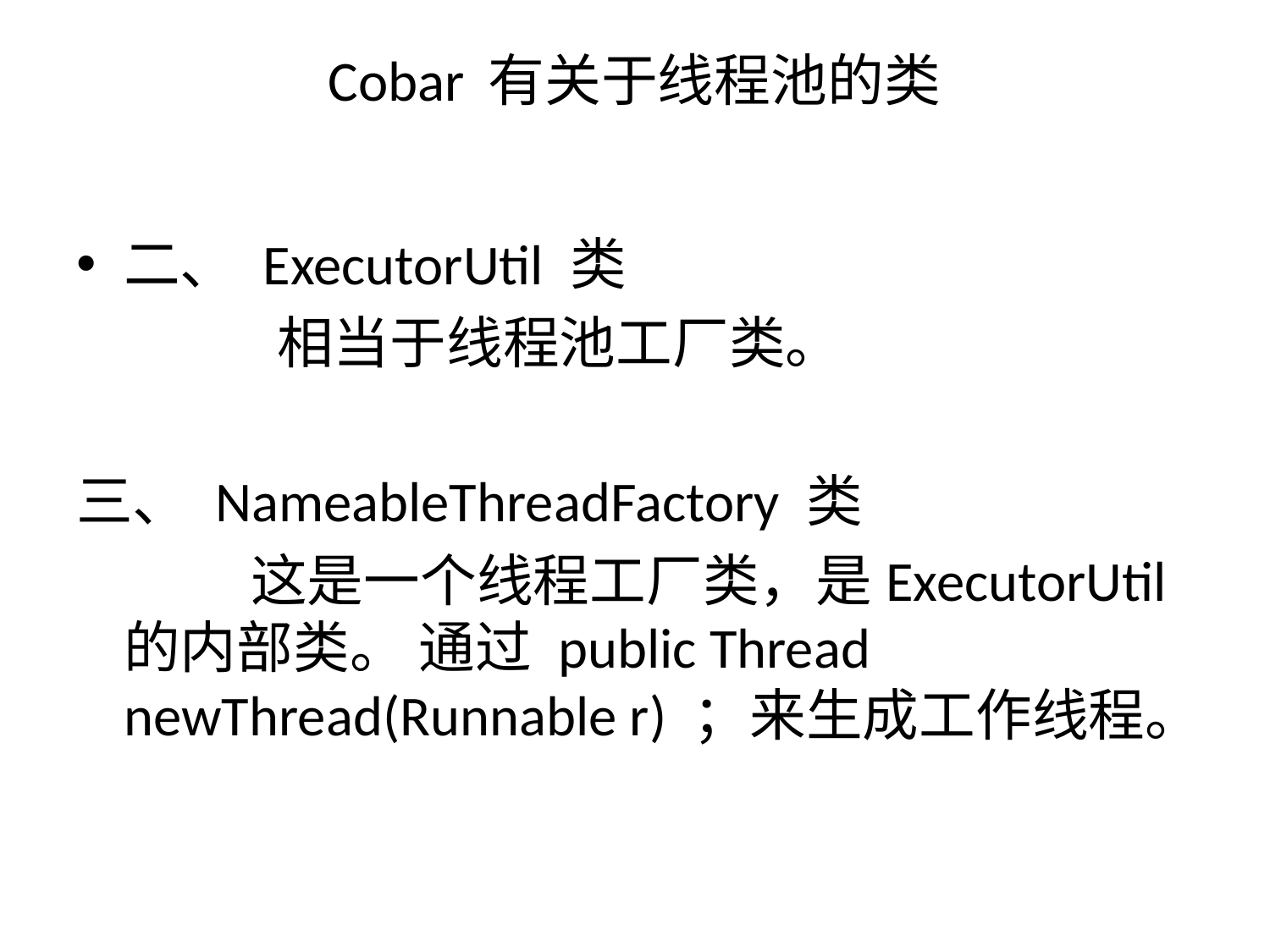

# Cobar 有关于线程池的类
二、 ExecutorUtil 类
  		 相当于线程池工厂类。

三、 NameableThreadFactory 类
		这是一个线程工厂类，是ExecutorUtil的内部类。 通过 public Thread newThread(Runnable r) ；来生成工作线程。